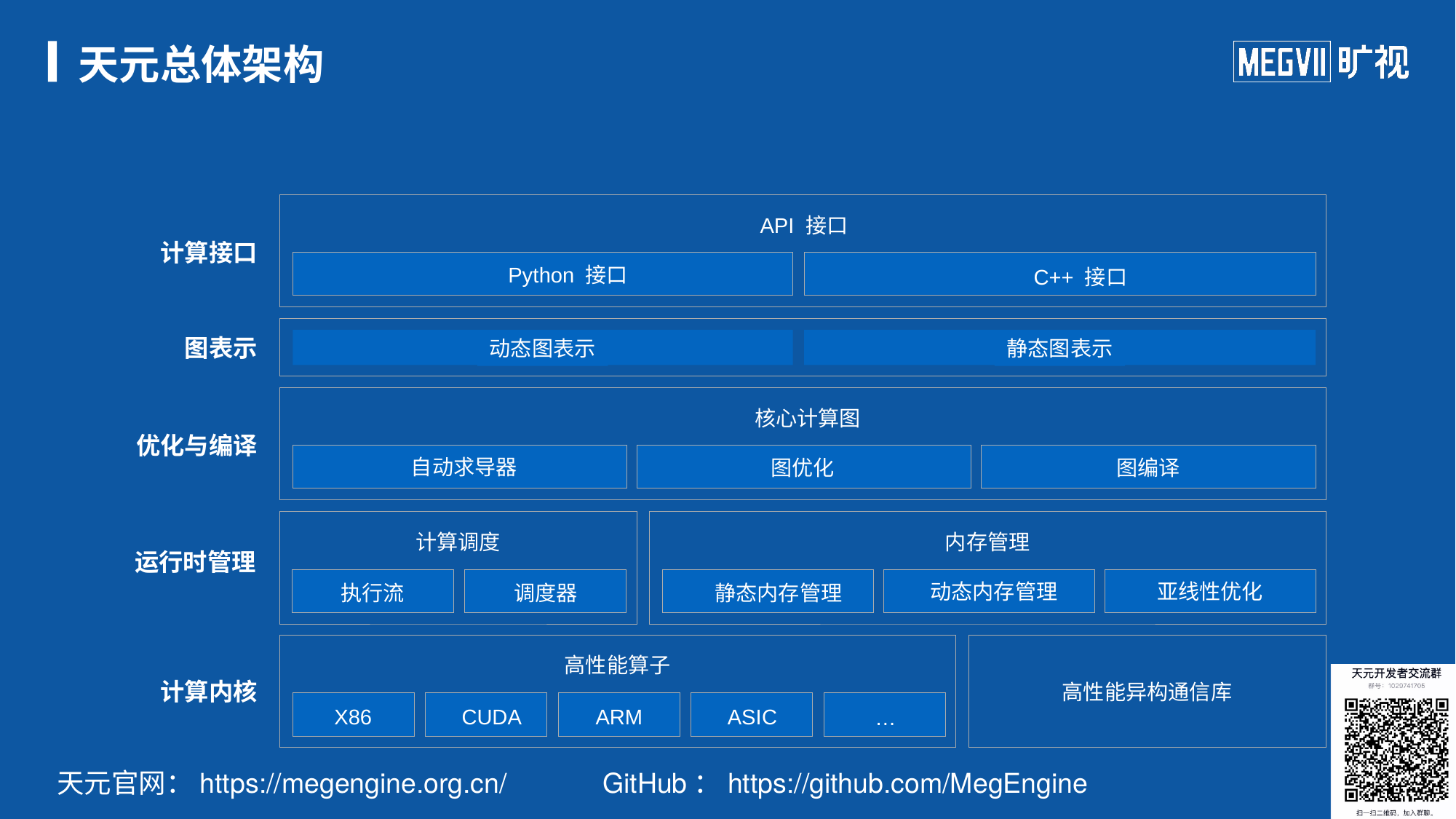

# 天元总体架构

API 接口
计算接口

Python 接口
C++ 接口

图表示

动态图表示

静态图表示

核心计算图
优化与编译

自动求导器
图优化
图编译

计算调度
内存管理
运行时管理

动态内存管理
亚线性优化
执行流
调度器
静态内存管理

高性能算子
计算内核
高性能异构通信库

X86
CUDA
ARM
ASIC
…